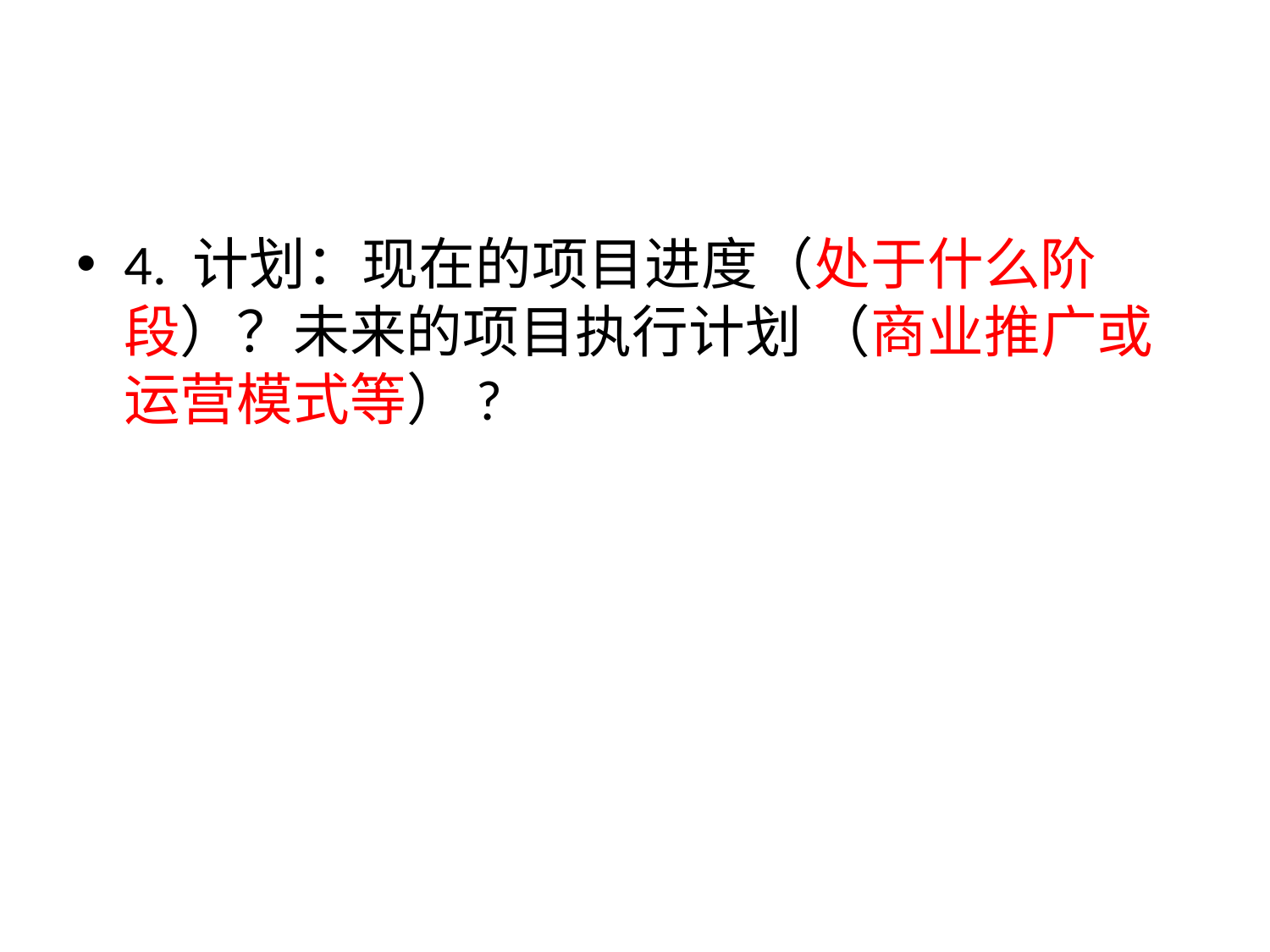

4. 计划：现在的项目进度（处于什么阶段）？未来的项目执行计划 （商业推广或运营模式等）?